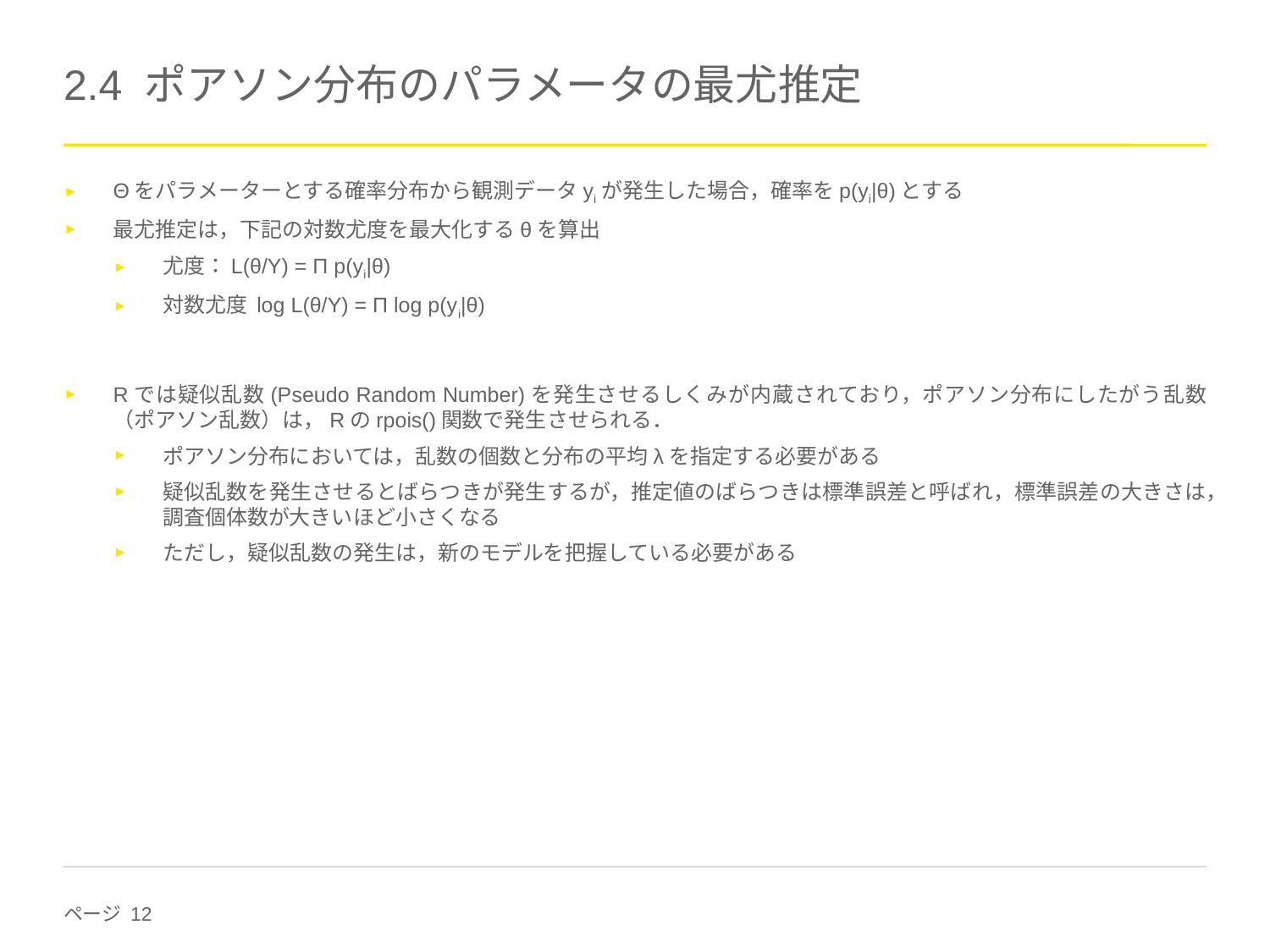

# 2.4 ポアソン分布のパラメータの最尤推定
Θをパラメーターとする確率分布から観測データyiが発生した場合，確率をp(yi|θ)とする
最尤推定は，下記の対数尤度を最大化するθを算出
尤度：L(θ/Y) = Π p(yi|θ)
対数尤度 log L(θ/Y) = Π log p(yi|θ)

Rでは疑似乱数(Pseudo Random Number)を発生させるしくみが内蔵されており，ポアソン分布にしたがう乱数（ポアソン乱数）は，Rのrpois()関数で発生させられる．
ポアソン分布においては，乱数の個数と分布の平均λを指定する必要がある
疑似乱数を発生させるとばらつきが発生するが，推定値のばらつきは標準誤差と呼ばれ，標準誤差の大きさは，調査個体数が大きいほど小さくなる
ただし，疑似乱数の発生は，新のモデルを把握している必要がある